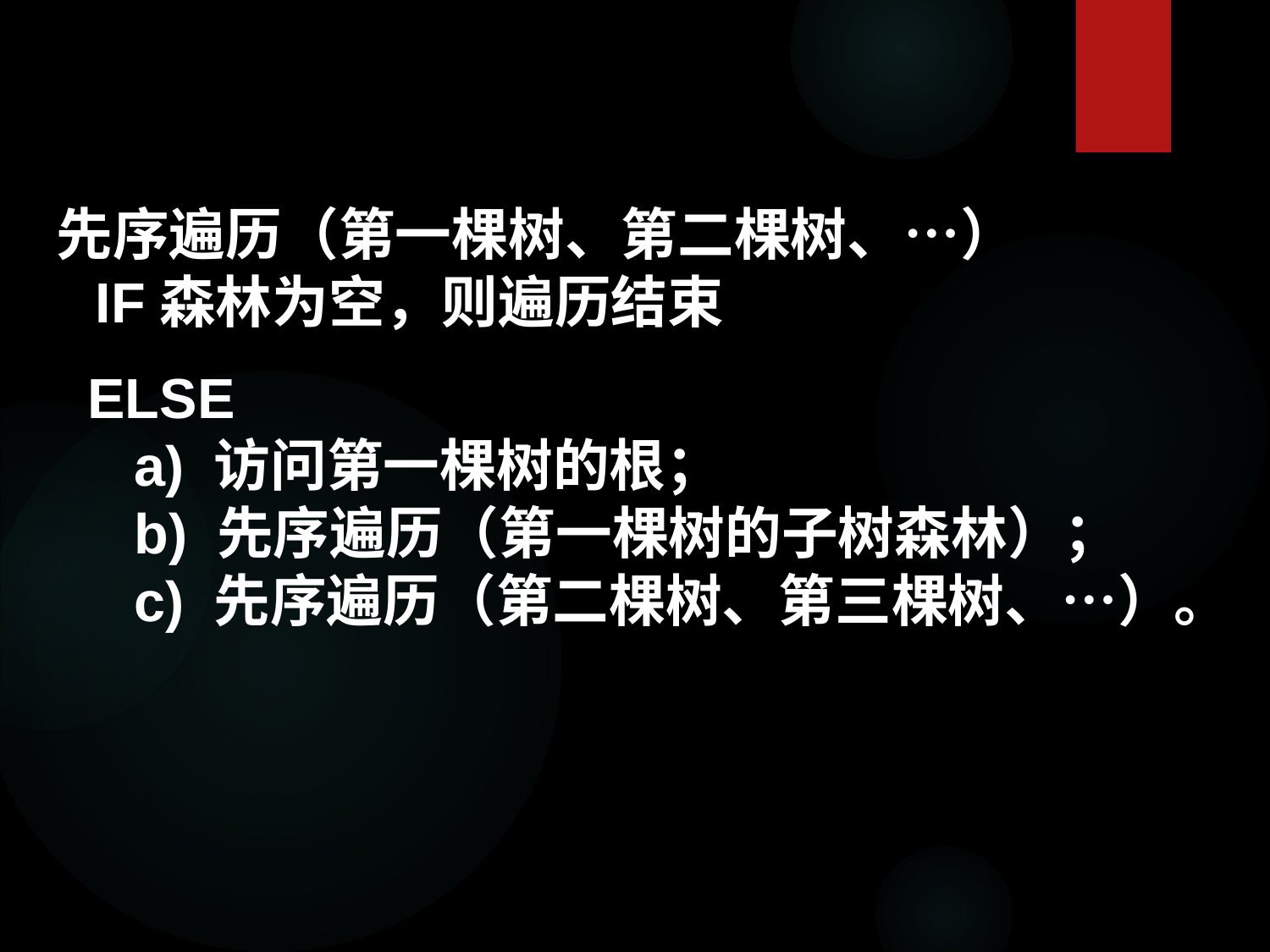

先序遍历（第一棵树、第二棵树、…）
  IF森林为空，则遍历结束
  ELSE
     a) 访问第一棵树的根；
     b) 先序遍历（第一棵树的子树森林）；
     c) 先序遍历（第二棵树、第三棵树、…）。